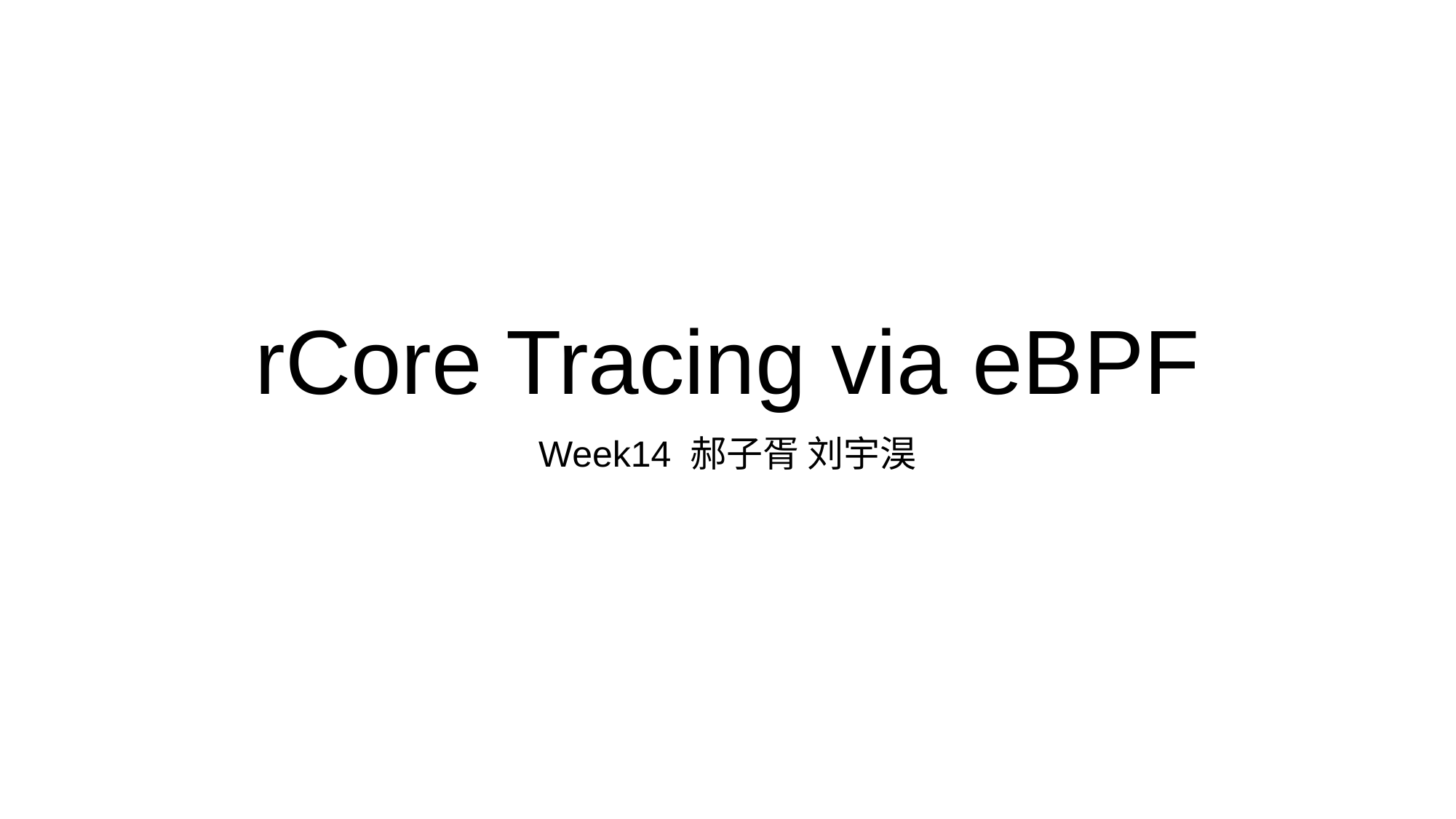

# rCore Tracing via eBPF
Week14 郝子胥 刘宇淏